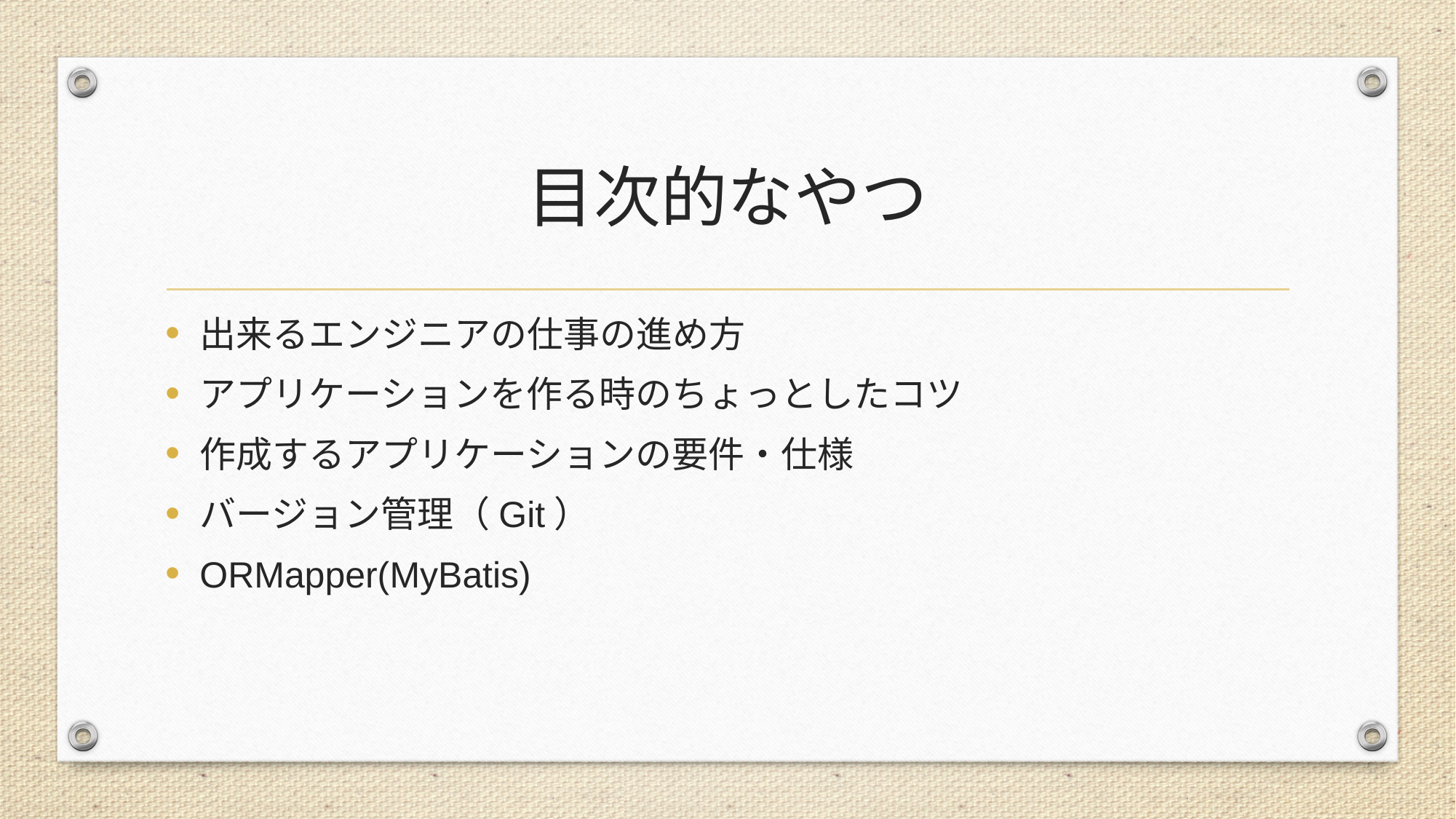

# 目次的なやつ
出来るエンジニアの仕事の進め方
アプリケーションを作る時のちょっとしたコツ
作成するアプリケーションの要件・仕様
バージョン管理（Git）
ORMapper(MyBatis)